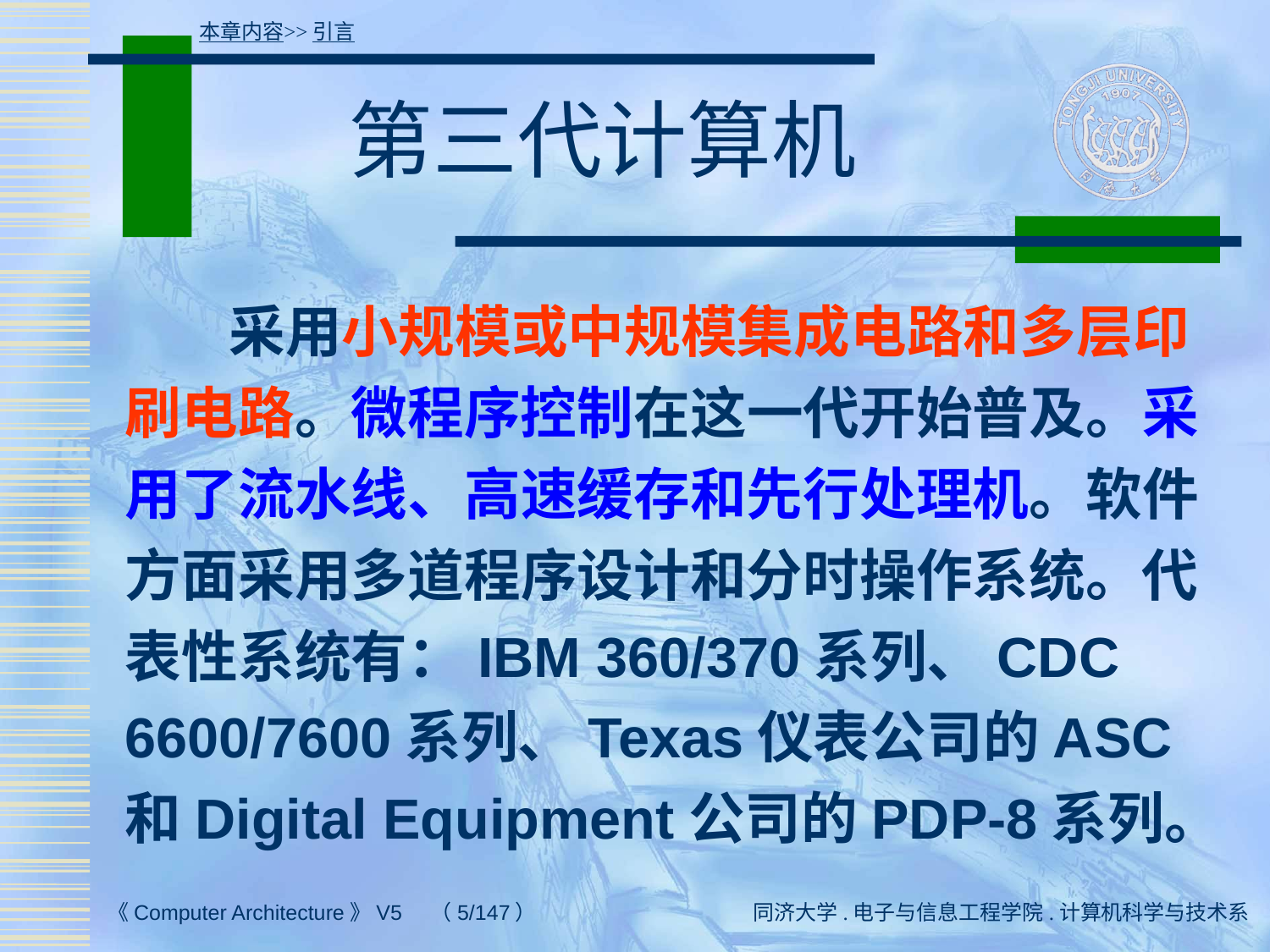

本章内容>>引言
# 第三代计算机
       采用小规模或中规模集成电路和多层印刷电路。微程序控制在这一代开始普及。采用了流水线、高速缓存和先行处理机。软件方面采用多道程序设计和分时操作系统。代表性系统有：IBM 360/370系列、CDC 6600/7600系列、Texas仪表公司的ASC和Digital Equipment公司的PDP-8系列。